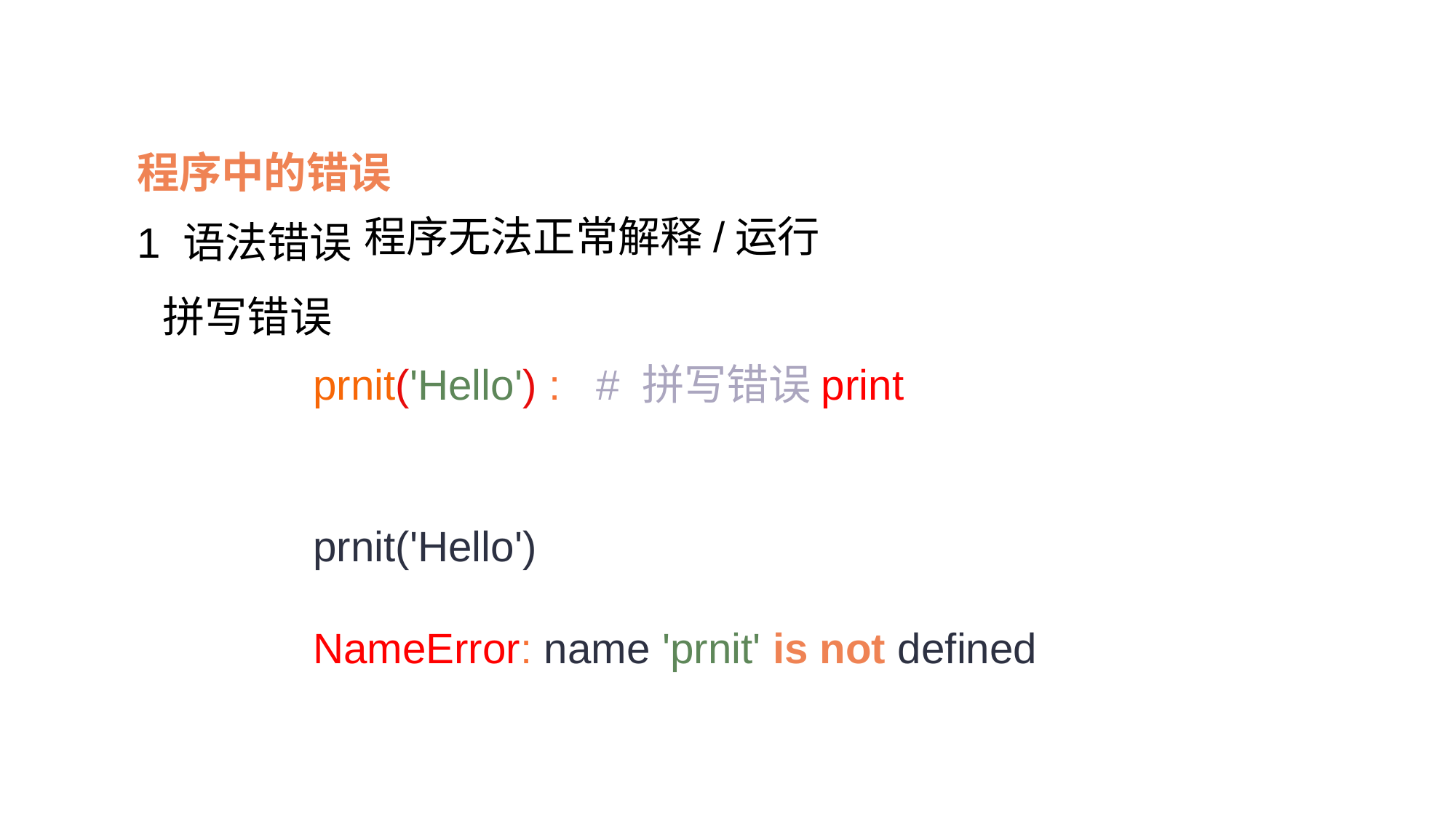

程序中的错误
1 语法错误
程序无法正常解释/运行
拼写错误
prnit('Hello') :   # 拼写错误print
prnit('Hello')
NameError: name 'prnit' is not defined